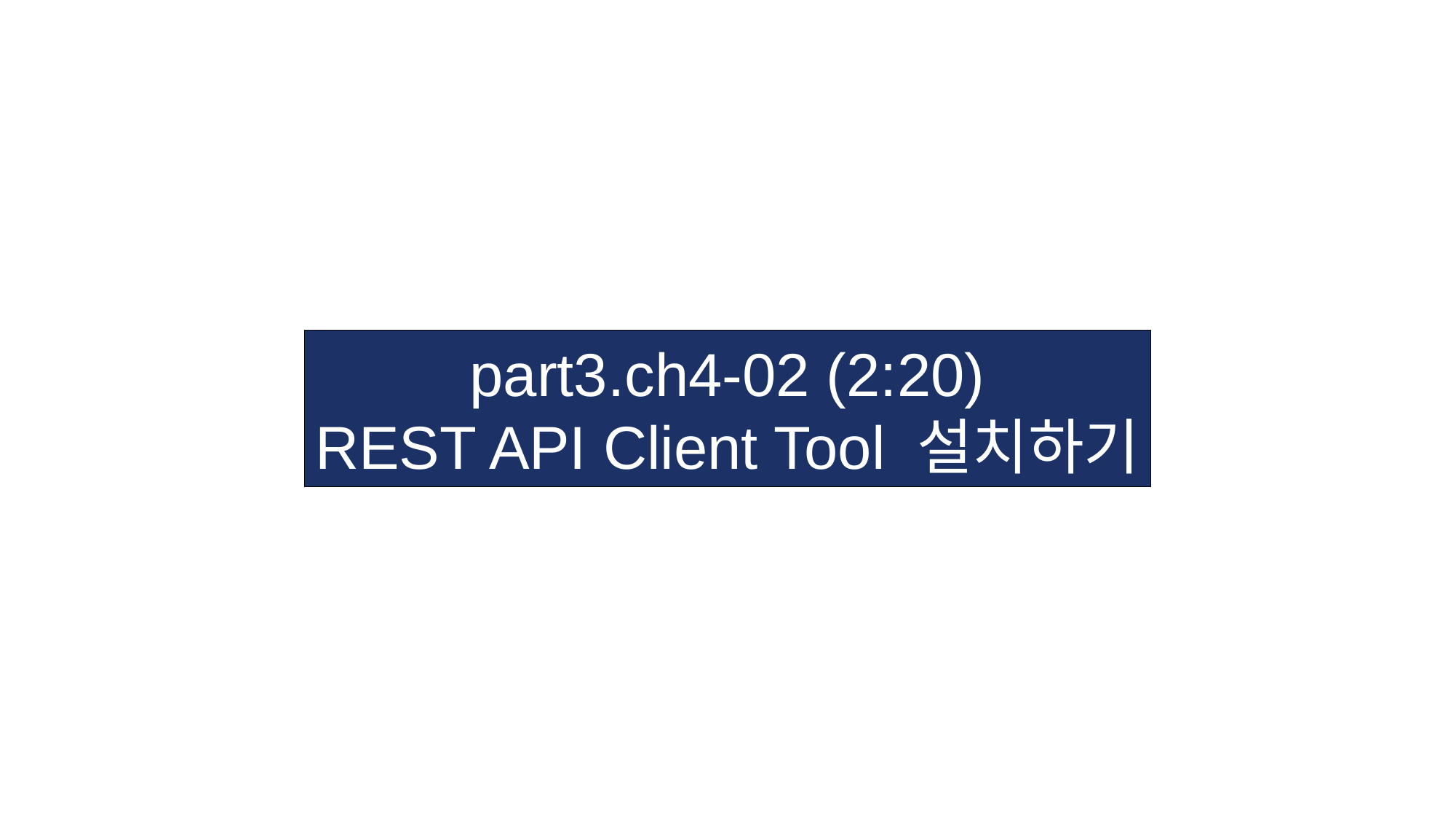

part3.ch4-02 (2:20)
REST API Client Tool 설치하기